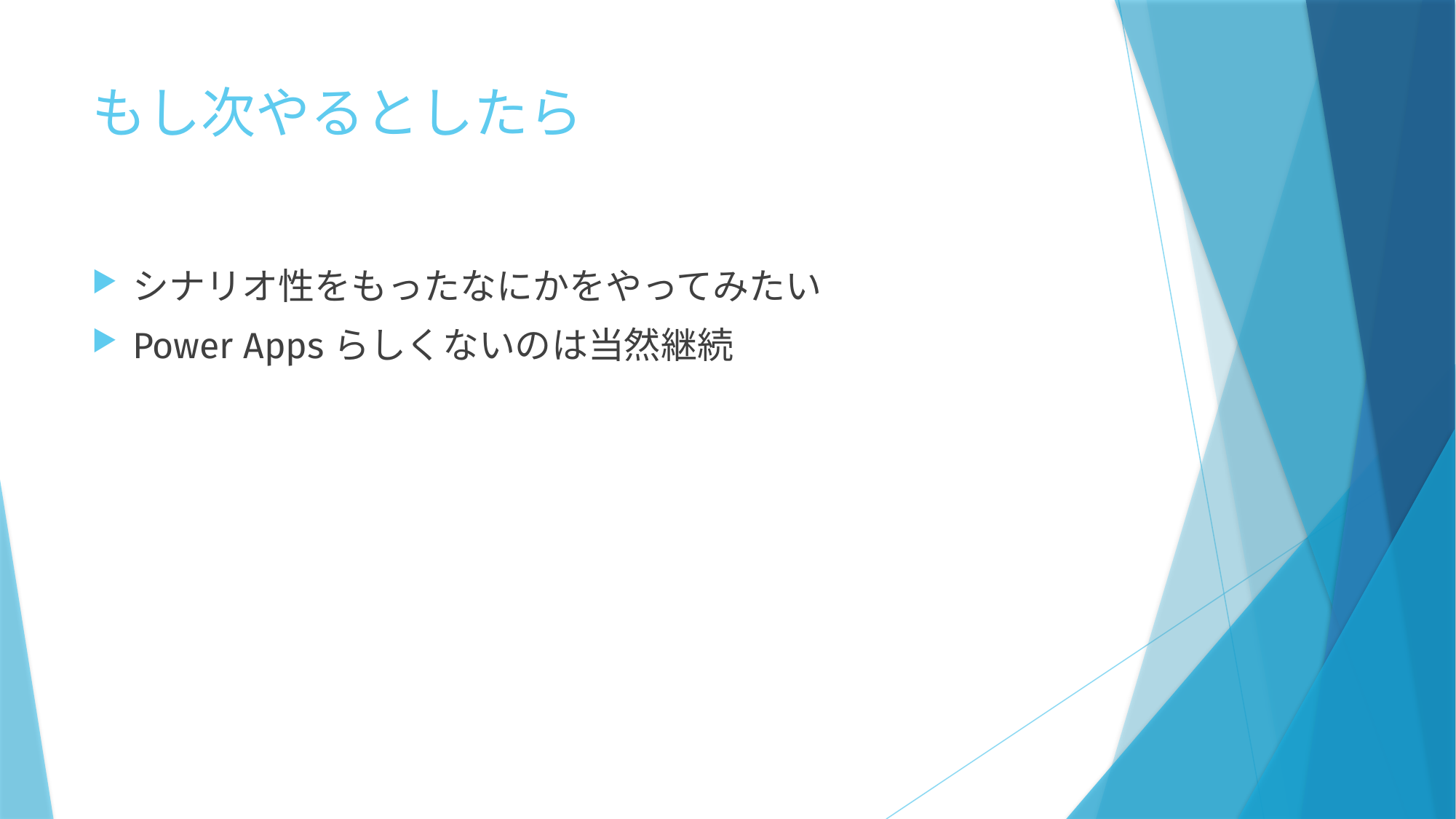

# もし次やるとしたら
シナリオ性をもったなにかをやってみたい
Power Appsらしくないのは当然継続